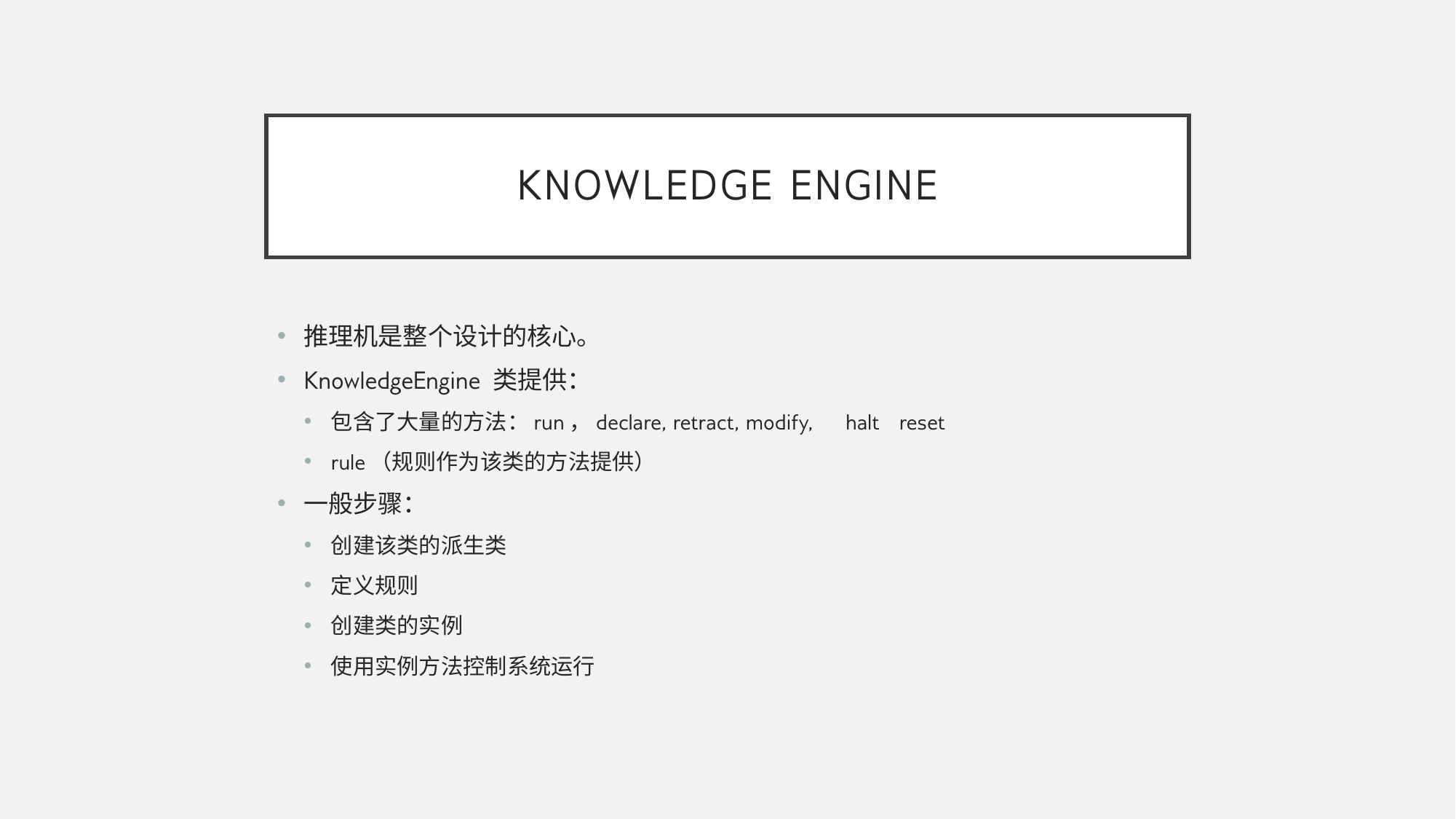

# Knowledge engine
推理机是整个设计的核心。
KnowledgeEngine 类提供：
包含了大量的方法：run，declare, retract, modify,     halt   reset
rule（规则作为该类的方法提供）
一般步骤：
创建该类的派生类
定义规则
创建类的实例
使用实例方法控制系统运行